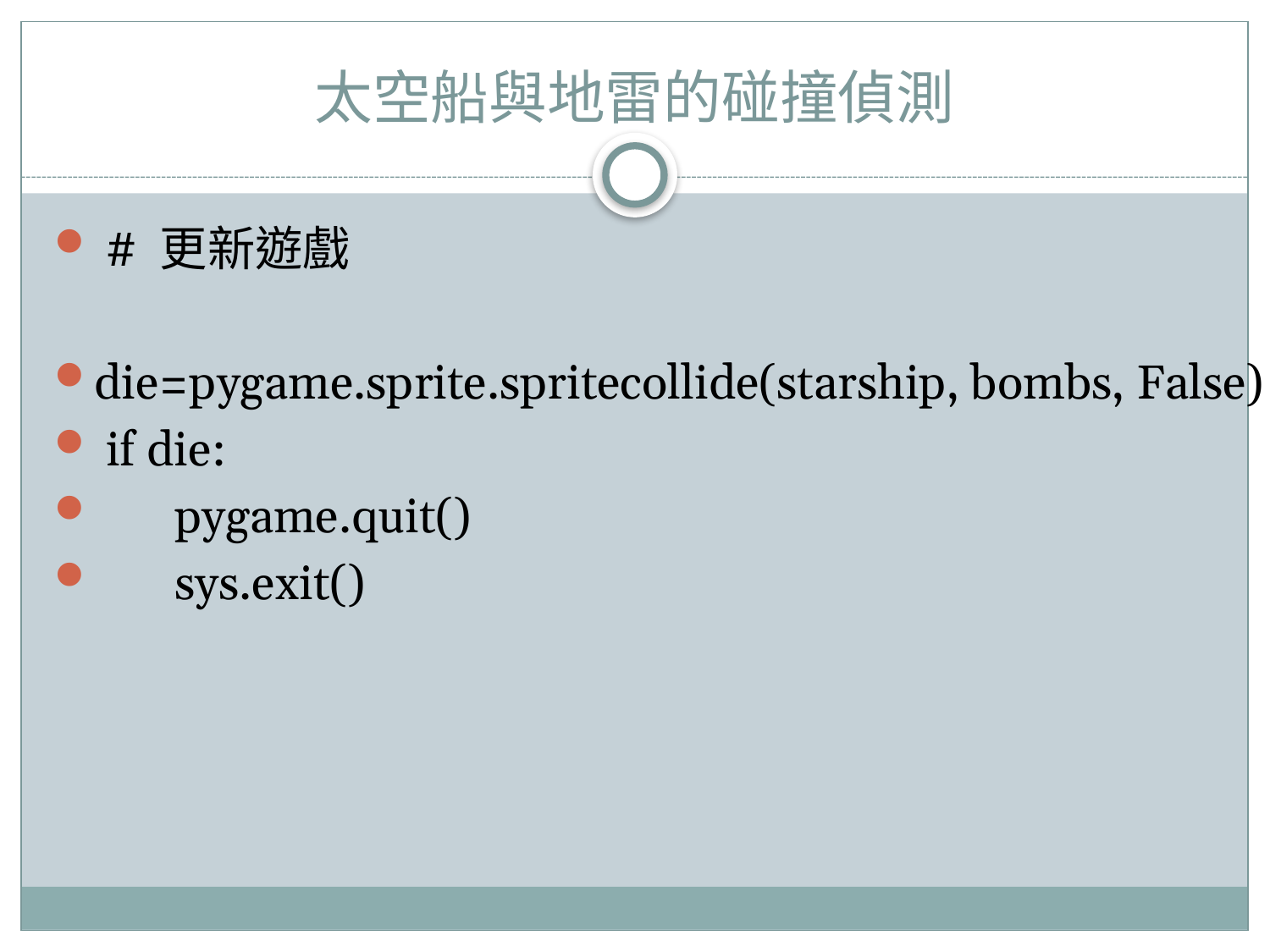

# 太空船與地雷的碰撞偵測
 # 更新遊戲

die=pygame.sprite.spritecollide(starship, bombs, False)
 if die:
       pygame.quit()
       sys.exit()